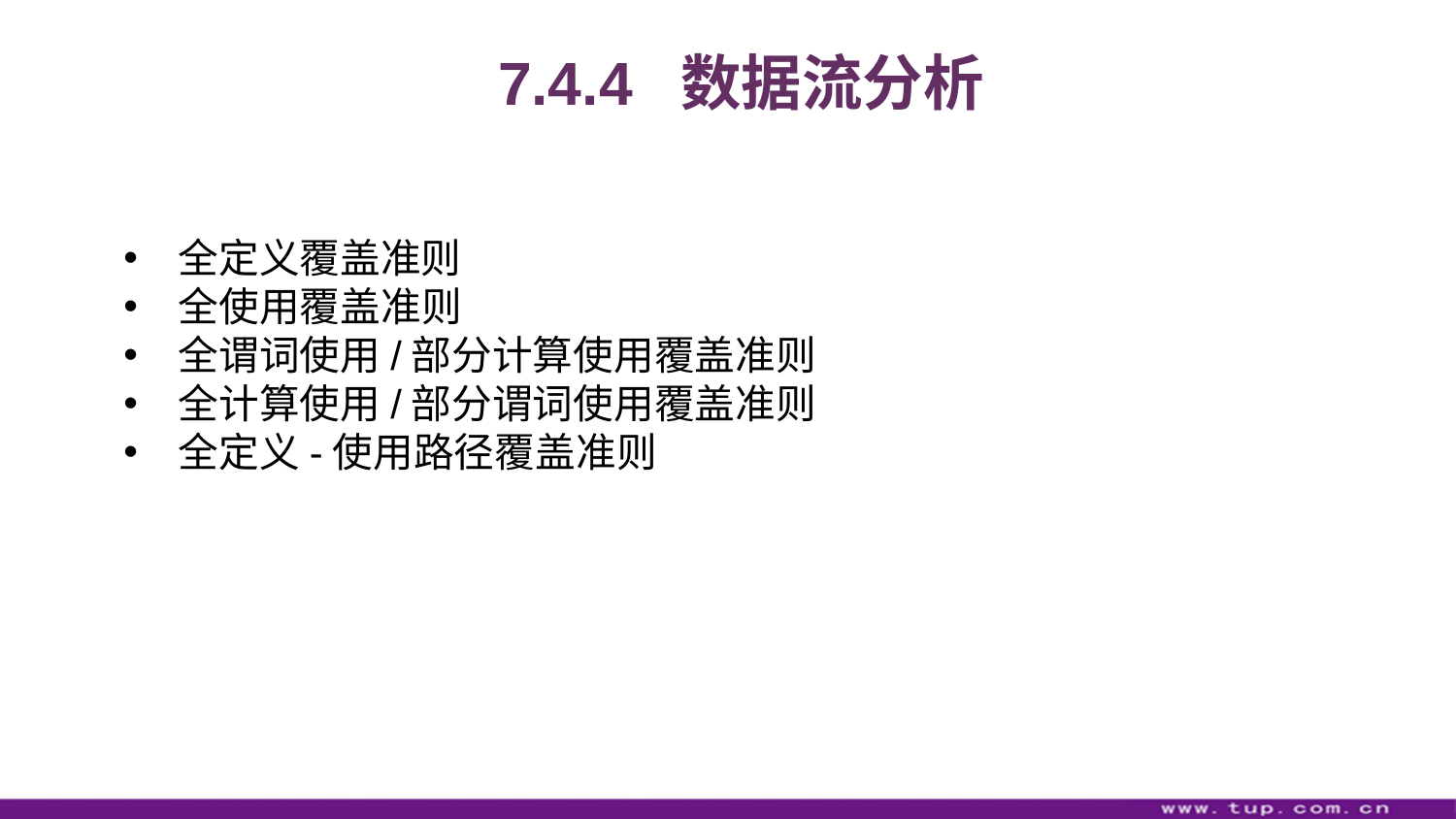

7.4.4  数据流分析
全定义覆盖准则
全使用覆盖准则
全谓词使用/部分计算使用覆盖准则
全计算使用/部分谓词使用覆盖准则
全定义-使用路径覆盖准则